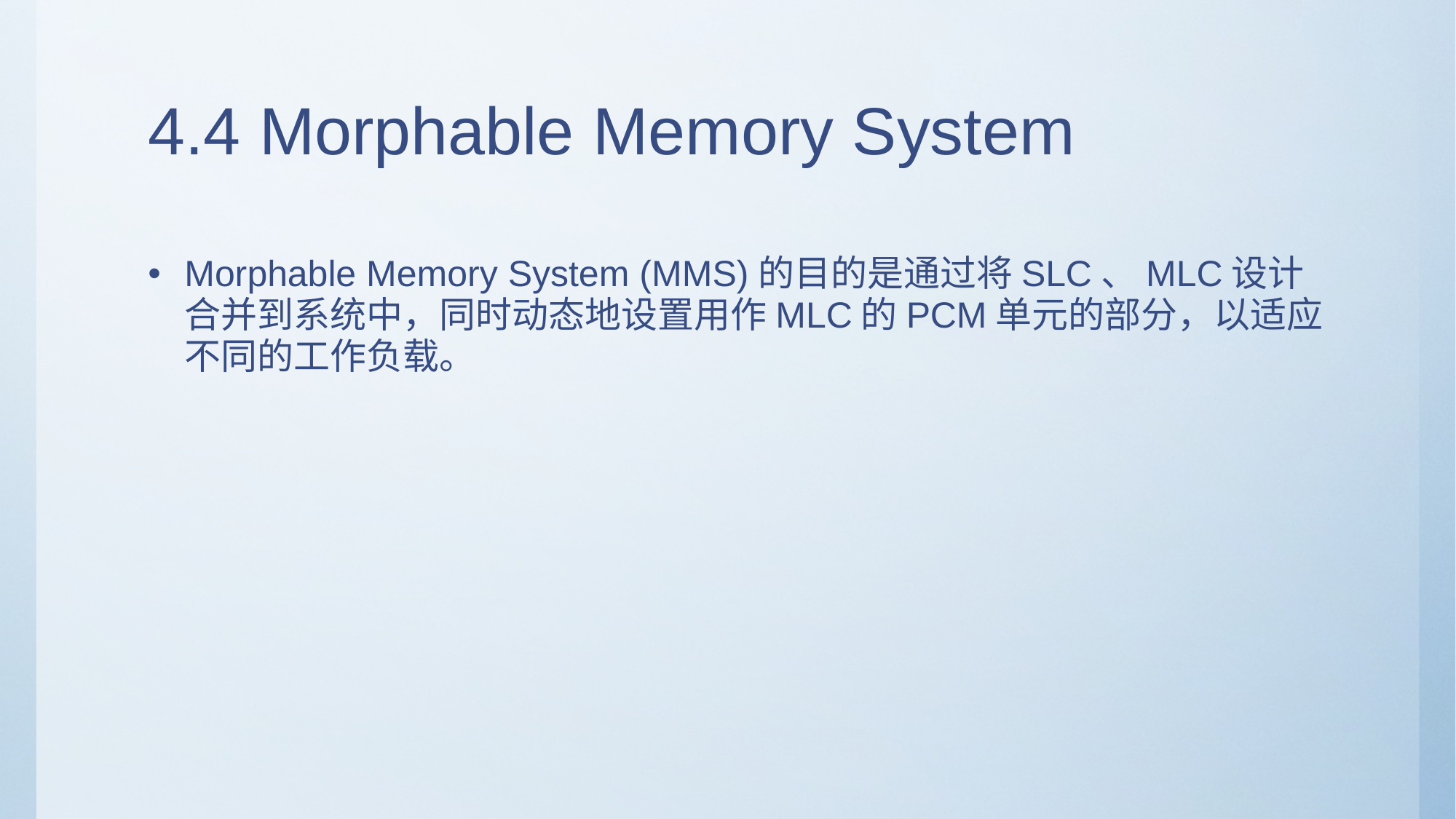

# 4.4 Morphable Memory System
Morphable Memory System (MMS)的目的是通过将SLC、MLC设计合并到系统中，同时动态地设置用作MLC的PCM单元的部分，以适应不同的工作负载。